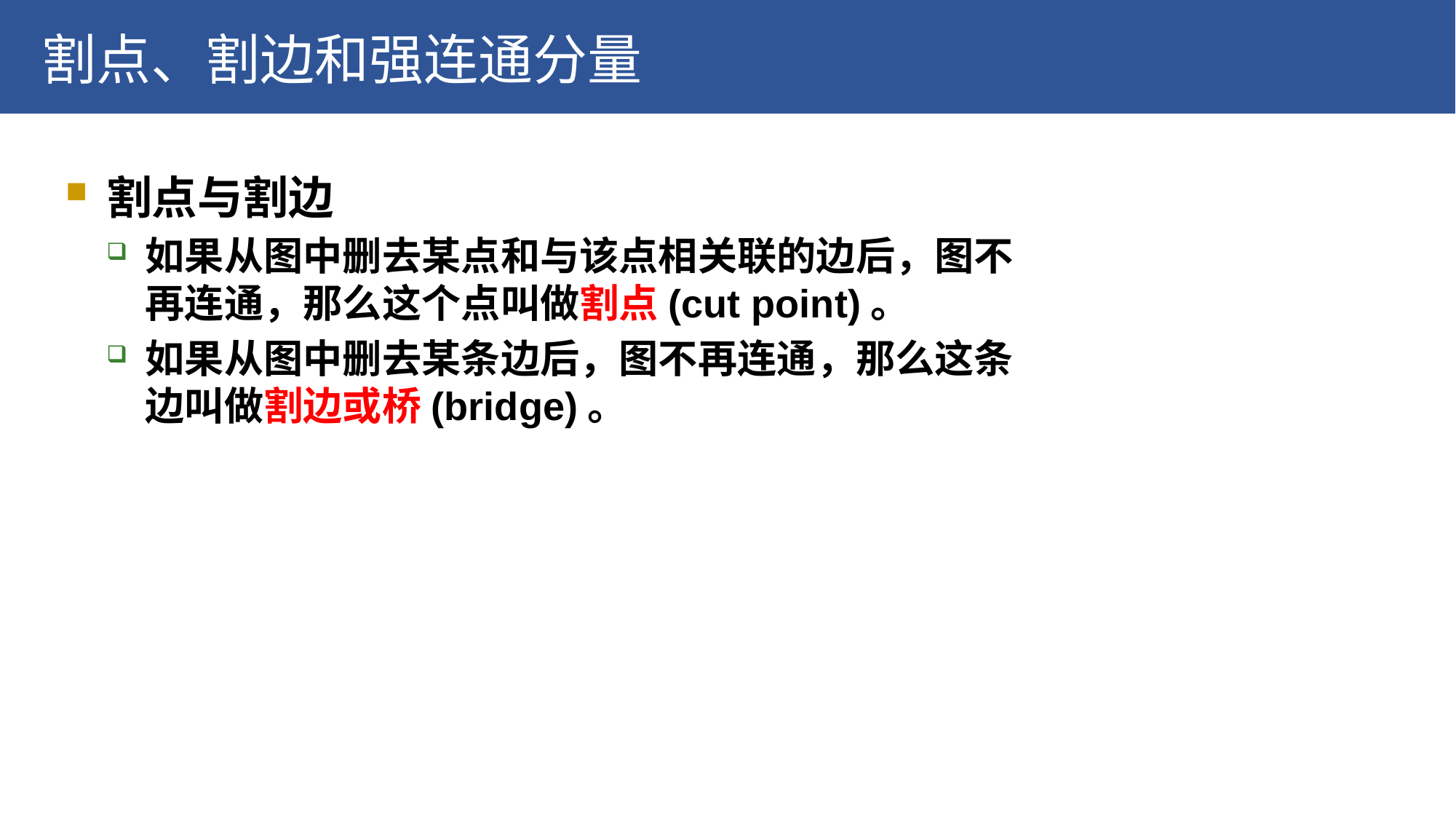

割点、割边和强连通分量
割点与割边
如果从图中删去某点和与该点相关联的边后，图不再连通，那么这个点叫做割点(cut point)。
如果从图中删去某条边后，图不再连通，那么这条边叫做割边或桥(bridge)。